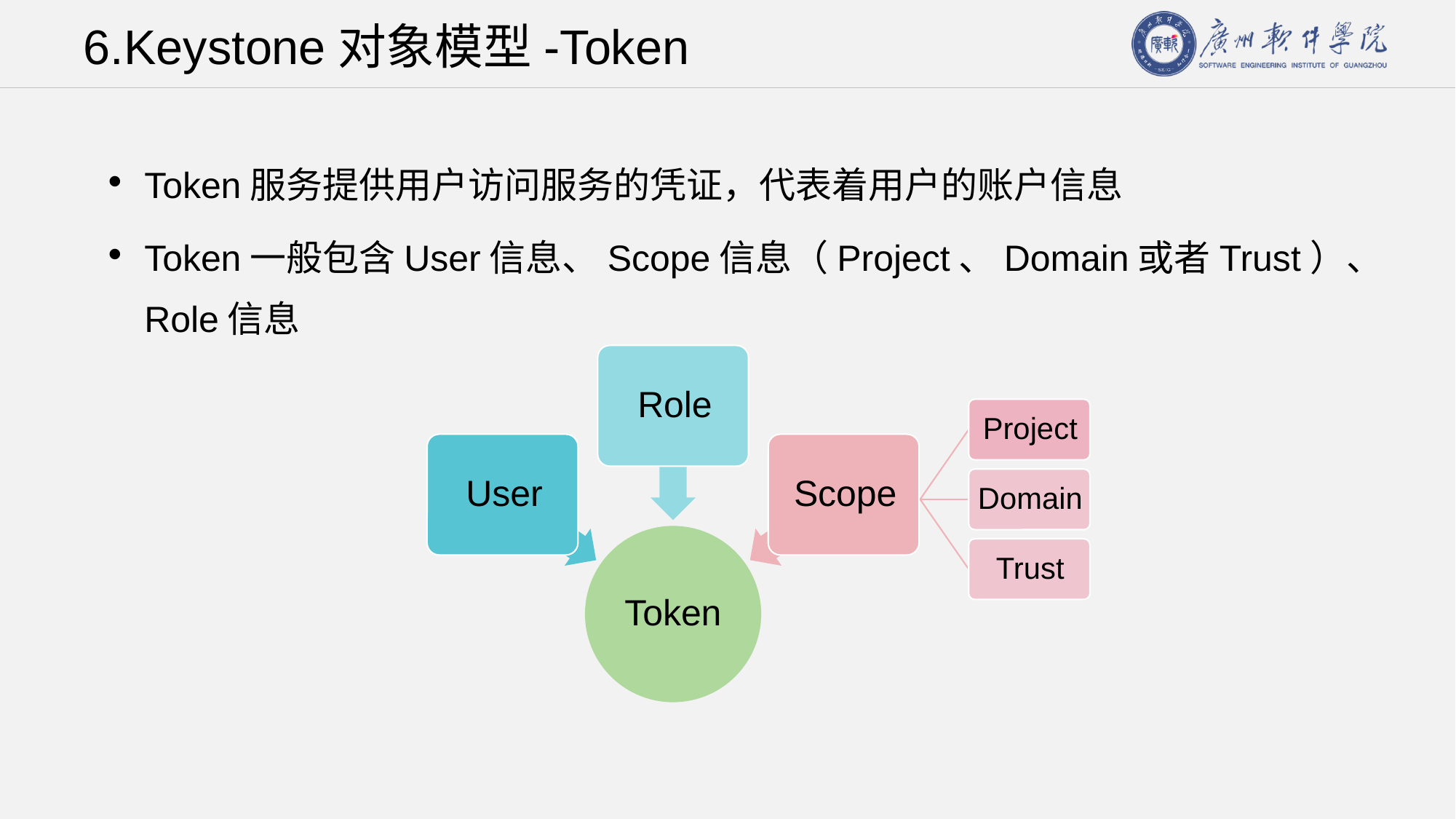

# 6.Keystone对象模型-Token
Token服务提供用户访问服务的凭证，代表着用户的账户信息
Token一般包含User信息、Scope信息（Project、Domain或者Trust）、Role信息
Token
User
Role
Scope

Project

Domain

Trust